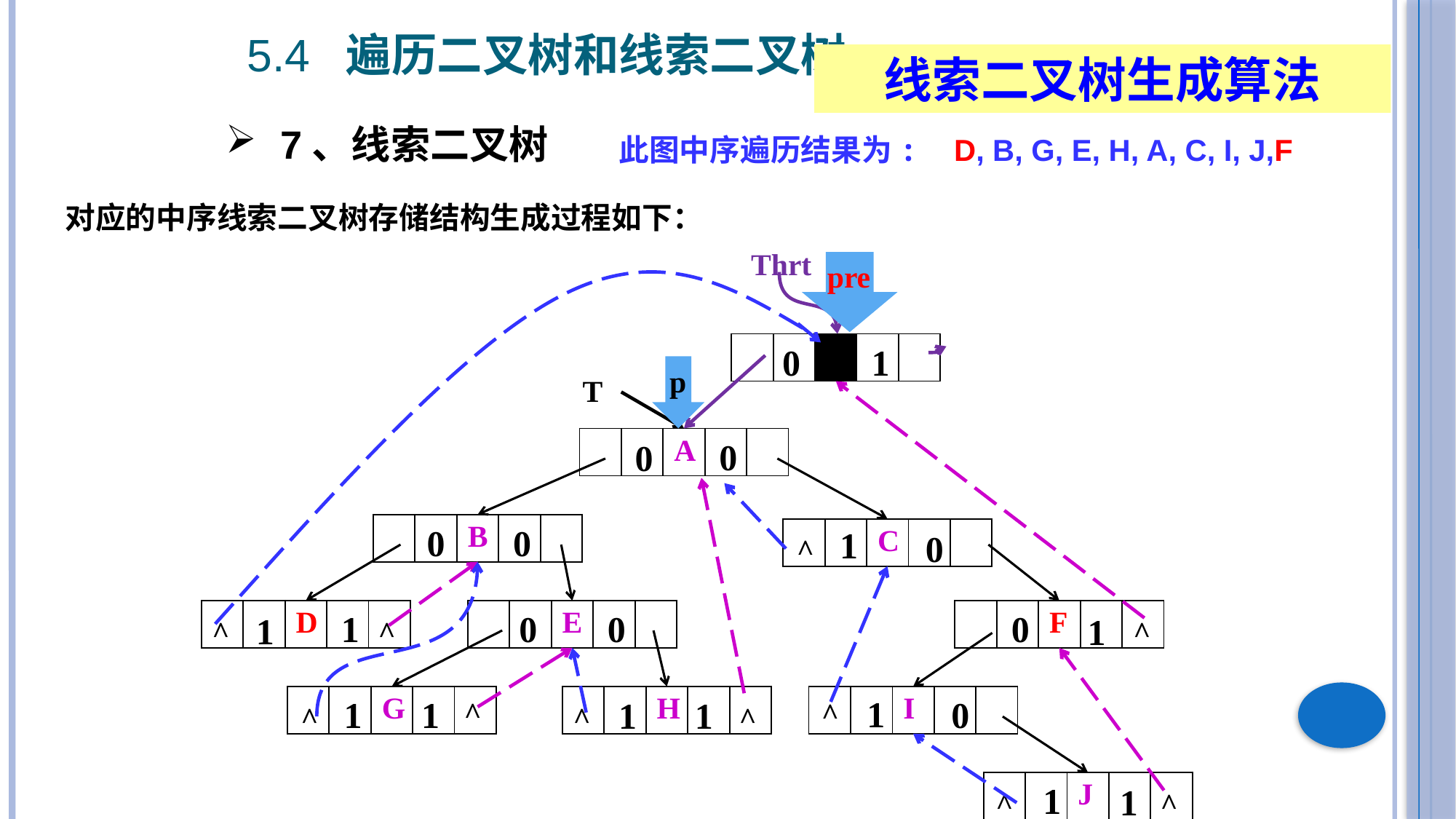

5.4  遍历二叉树和线索二叉树
线索二叉树生成算法
7、线索二叉树
此图中序遍历结果为:  D, B, G, E, H, A, C, I, J,F
对应的中序线索二叉树存储结构生成过程如下：
Thrt
pre

|  |  |  |  |  |
| --- | --- | --- | --- | --- |
0
1
p

T
0
0
|  |  | A |  |  |
| --- | --- | --- | --- | --- |
0
0
1
0
|  |  | B |  |  |
| --- | --- | --- | --- | --- |
|  |  | C |  |  |
| --- | --- | --- | --- | --- |
^
1
0
0
0
1
1
|  |  | D |  |  |
| --- | --- | --- | --- | --- |
|  |  | E |  |  |
| --- | --- | --- | --- | --- |
|  |  | F |  |  |
| --- | --- | --- | --- | --- |
^
^
^
1
1
0
1
1
1
|  |  | G |  |  |
| --- | --- | --- | --- | --- |
|  |  | H |  |  |
| --- | --- | --- | --- | --- |
|  |  | I |  |  |
| --- | --- | --- | --- | --- |
^
^
^
^
^
1
1
|  |  | J |  |  |
| --- | --- | --- | --- | --- |
^
^